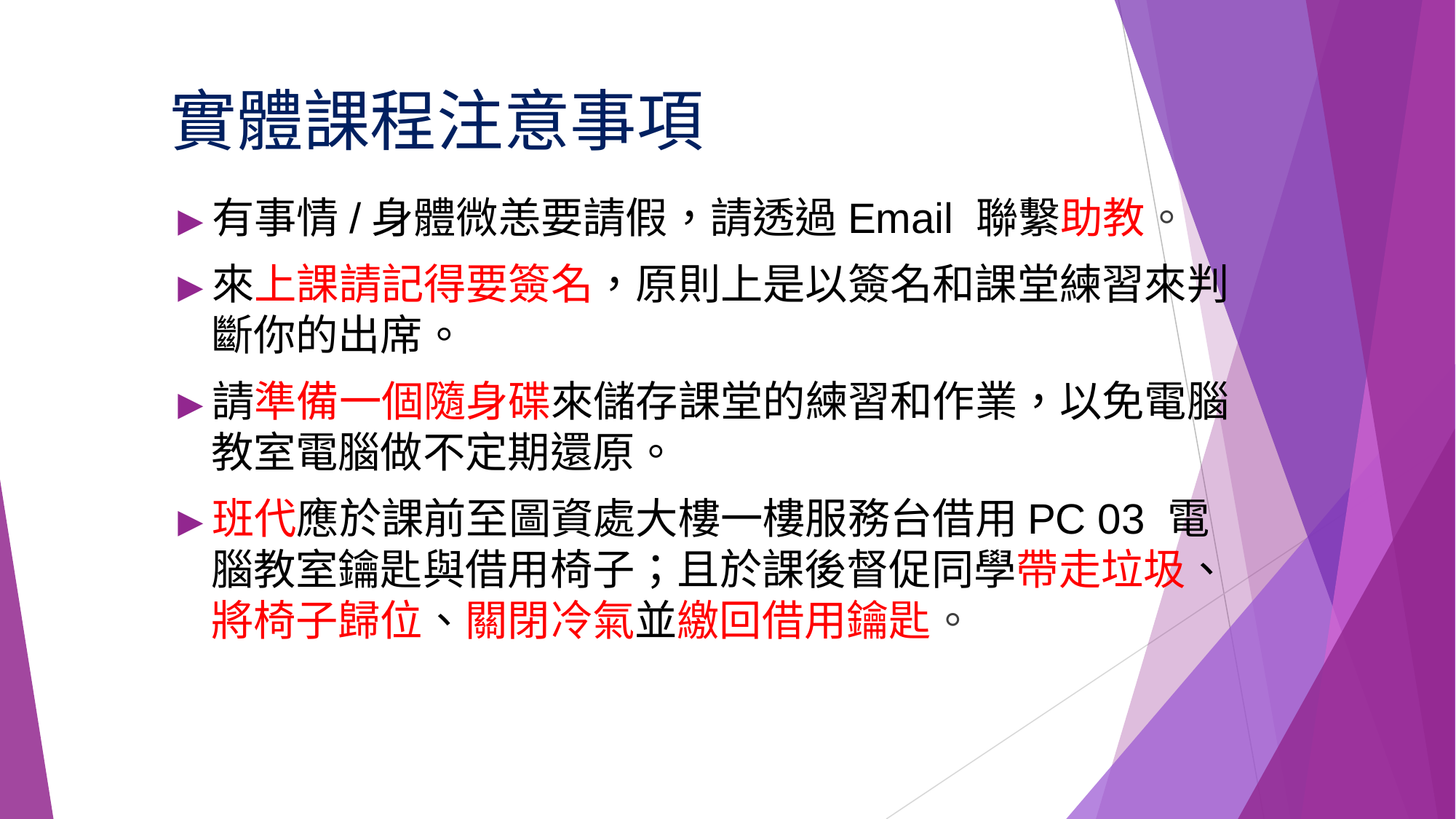

# 實體課程注意事項
有事情/身體微恙要請假，請透過Email 聯繫助教。
來上課請記得要簽名，原則上是以簽名和課堂練習來判斷你的出席。
請準備一個隨身碟來儲存課堂的練習和作業，以免電腦教室電腦做不定期還原。
班代應於課前至圖資處大樓一樓服務台借用PC 03 電腦教室鑰匙與借用椅子；且於課後督促同學帶走垃圾、將椅子歸位、關閉冷氣並繳回借用鑰匙。